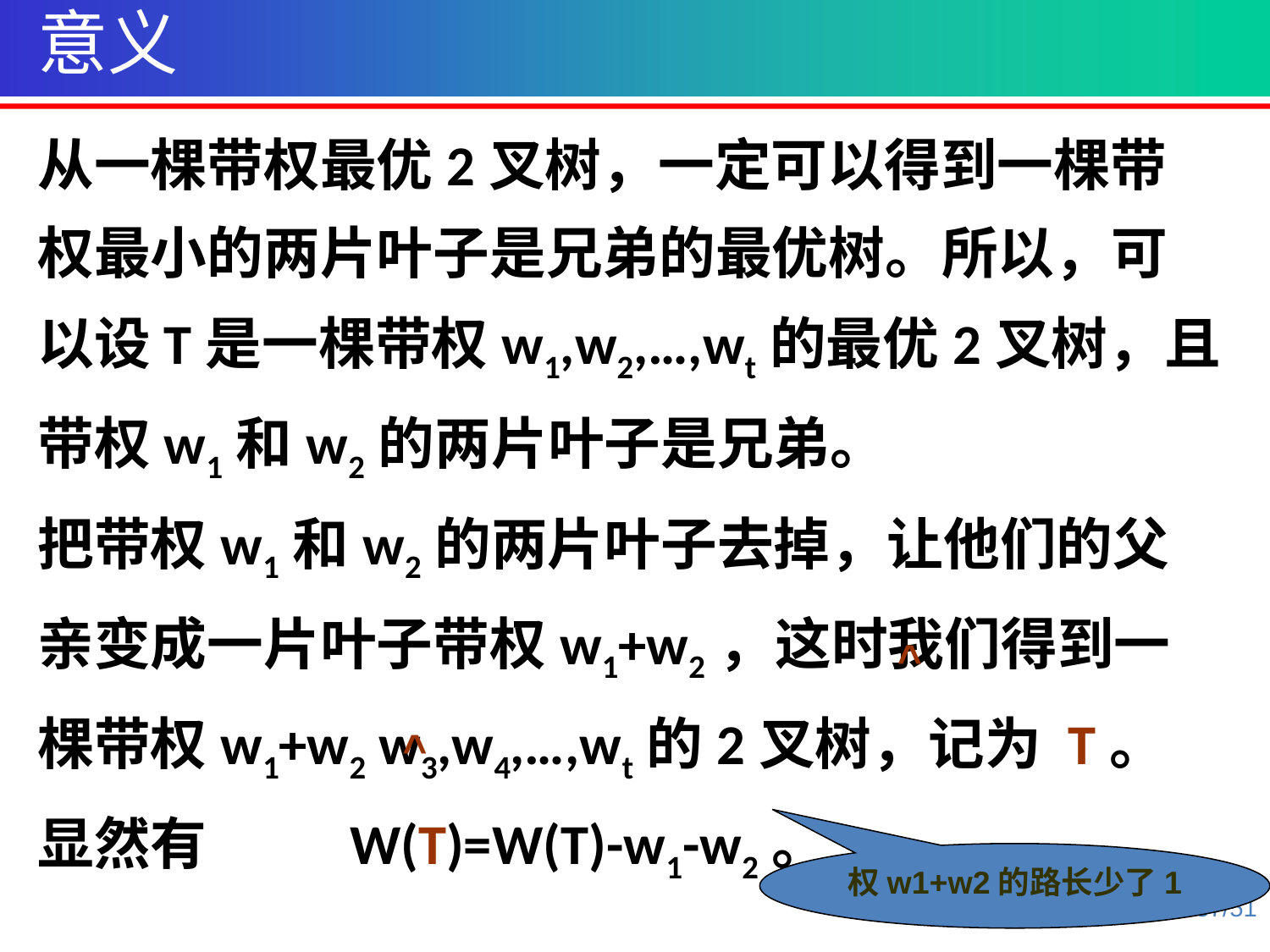

意义
从一棵带权最优2叉树，一定可以得到一棵带权最小的两片叶子是兄弟的最优树。所以，可以设T是一棵带权w1,w2,…,wt的最优2叉树，且带权w1和w2的两片叶子是兄弟。
把带权w1和w2的两片叶子去掉，让他们的父亲变成一片叶子带权w1+w2，这时我们得到一棵带权w1+w2 w3,w4,…,wt的2叉树，记为 T。
显然有          W(T)=W(T)-w1-w2。
^
^
权w1+w2的路长少了1
37/51